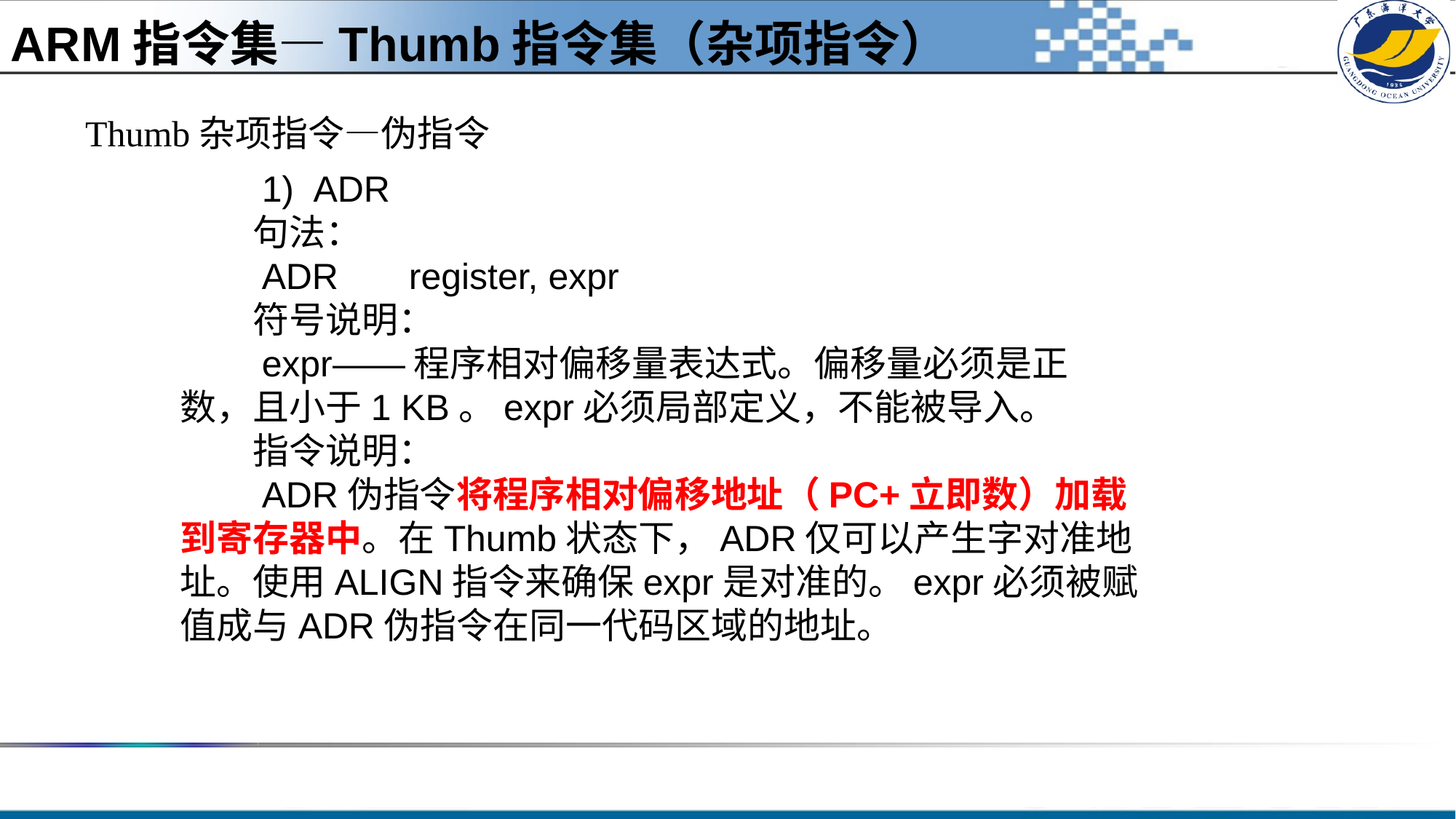

ARM指令集—Thumb指令集（杂项指令）
Thumb杂项指令—伪指令
　　1)  ADR
　　句法：
　　ADR	 register, expr
　　符号说明：
　　expr——程序相对偏移量表达式。偏移量必须是正数，且小于1 KB。expr必须局部定义，不能被导入。
　　指令说明：
　　ADR伪指令将程序相对偏移地址（PC+立即数）加载到寄存器中。在Thumb状态下，ADR仅可以产生字对准地址。使用ALIGN指令来确保expr是对准的。expr必须被赋值成与ADR伪指令在同一代码区域的地址。
165